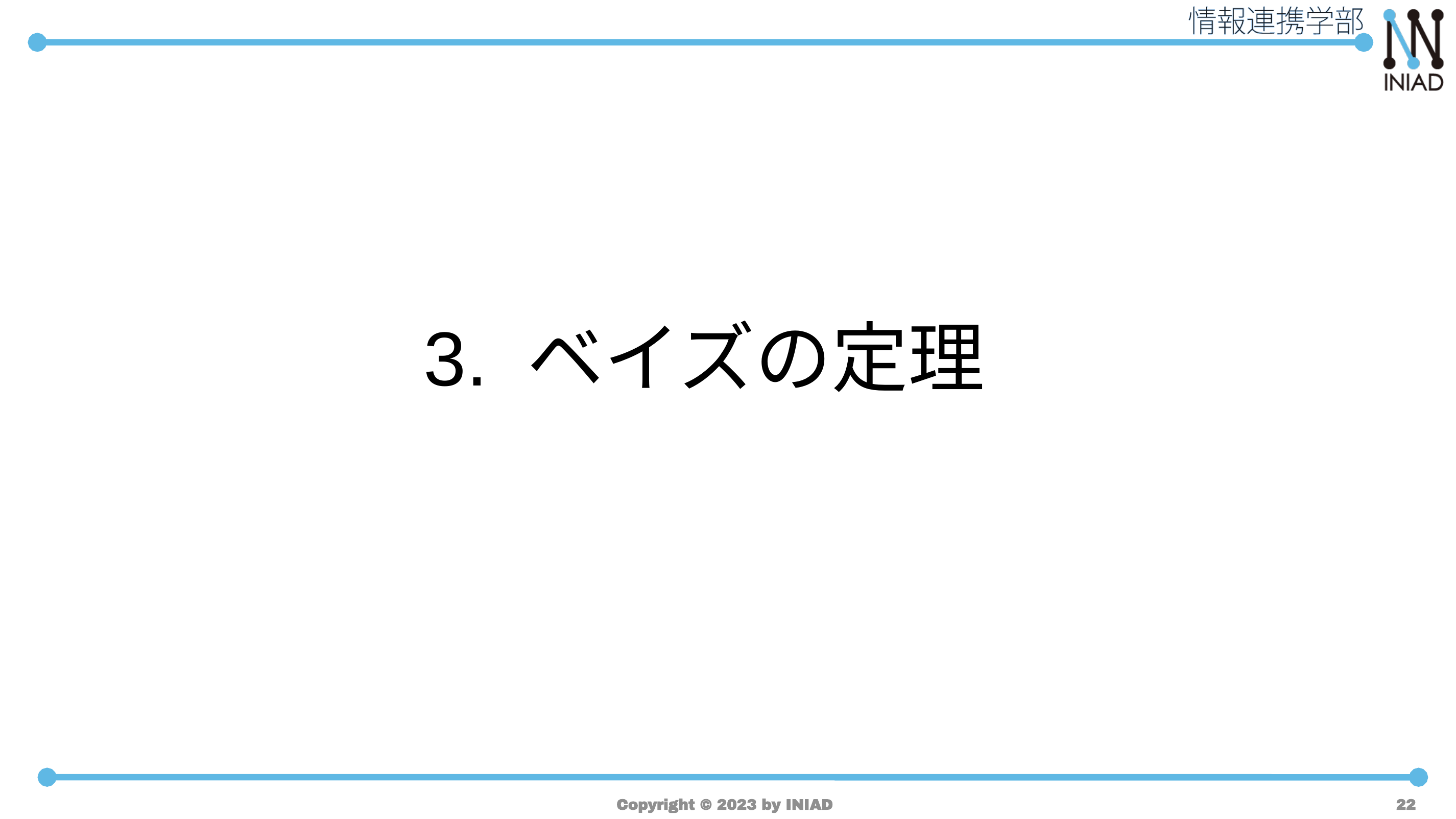

# 3. ベイズの定理
Copyright © 2023 by INIAD
22